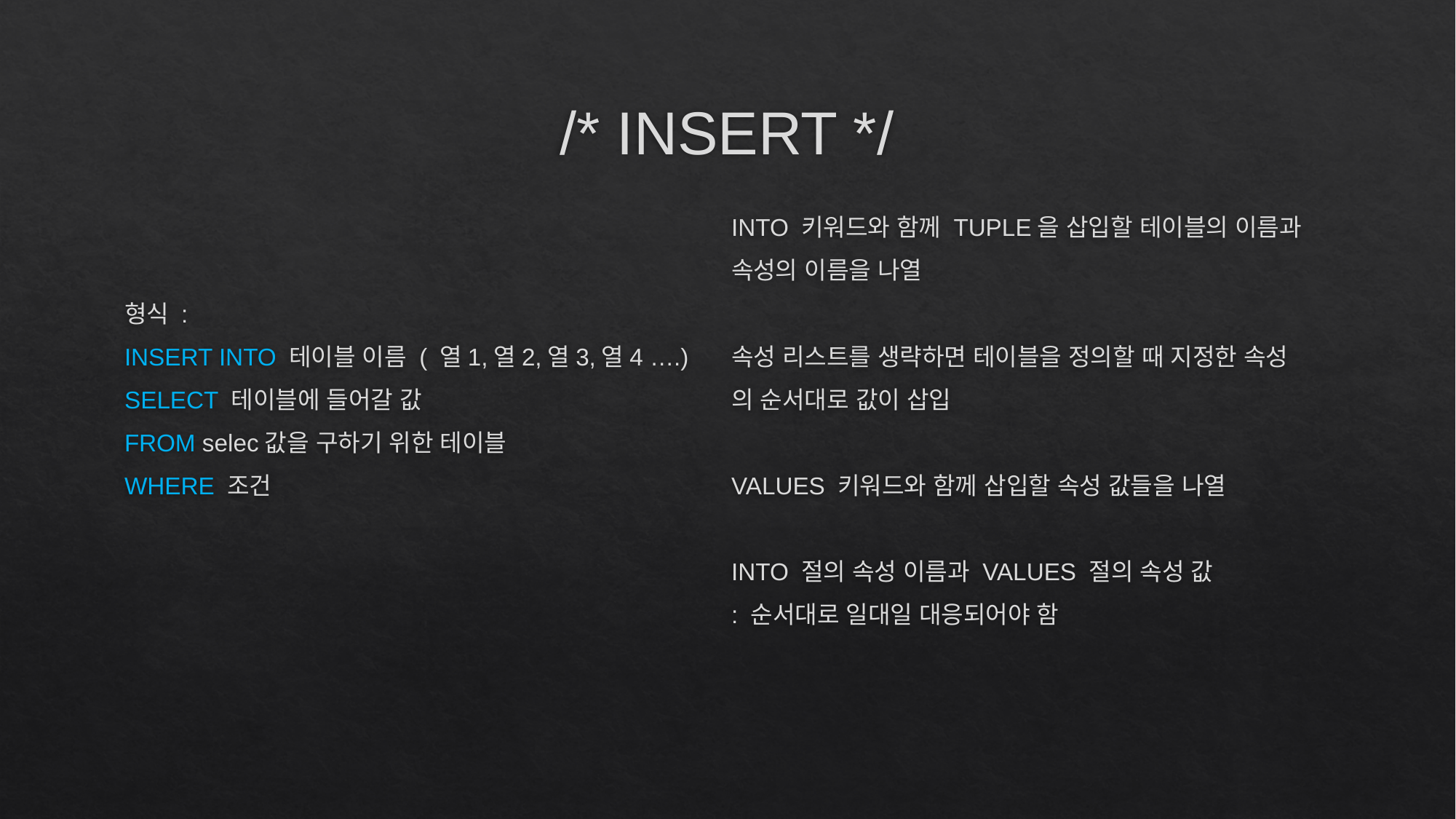

# /* INSERT */

형식 :
INSERT INTO 테이블 이름 ( 열1,열2,열3,열4 ….)
SELECT 테이블에 들어갈 값
FROM selec값을 구하기 위한 테이블
WHERE 조건

INTO 키워드와 함께 TUPLE을 삽입할 테이블의 이름과
속성의 이름을 나열

속성 리스트를 생략하면 테이블을 정의할 때 지정한 속성
의 순서대로 값이 삽입

VALUES 키워드와 함께 삽입할 속성 값들을 나열

INTO 절의 속성 이름과 VALUES 절의 속성 값
: 순서대로 일대일 대응되어야 함